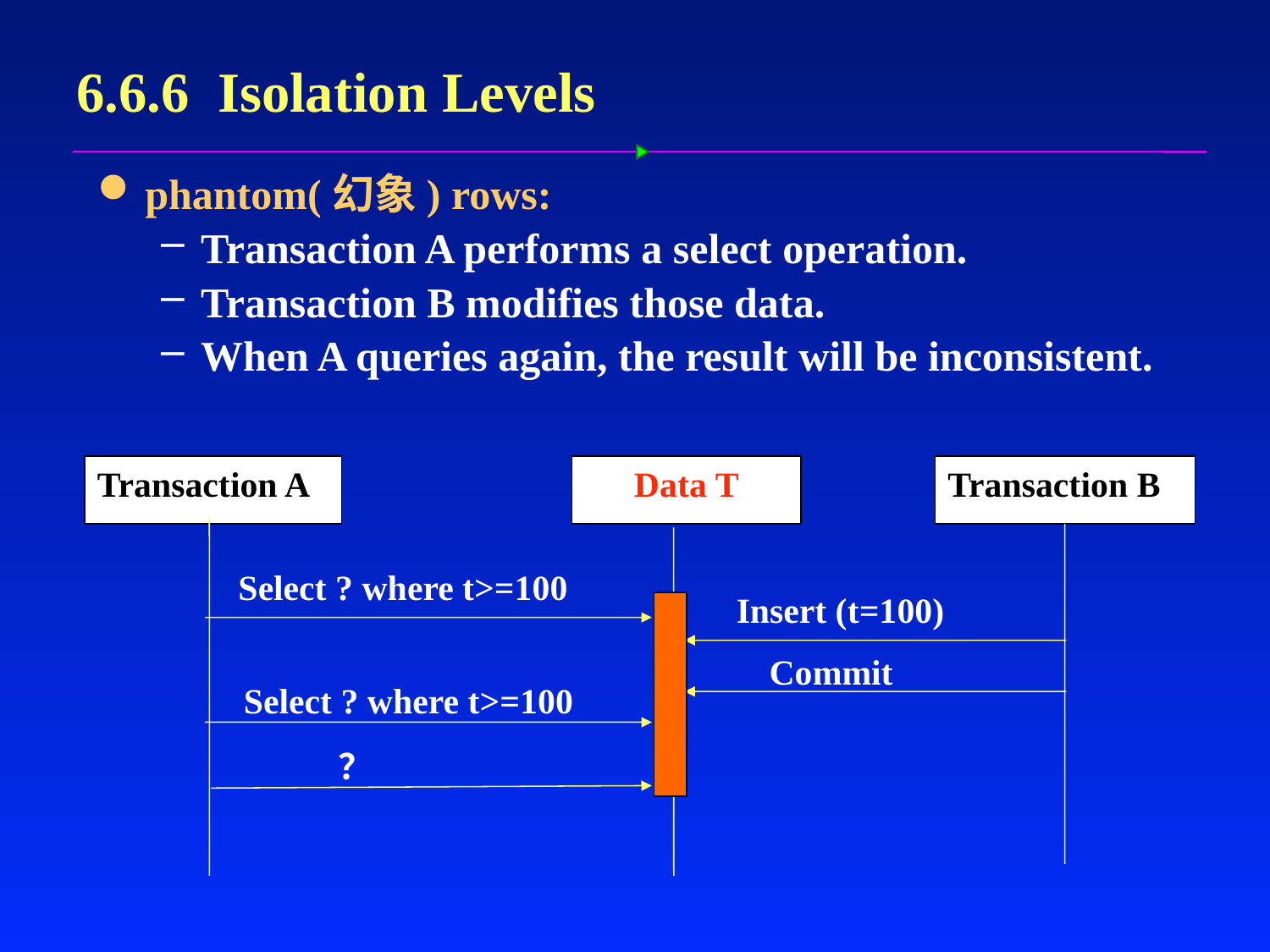

# 6.6.6  Isolation Levels

phantom(幻象) rows:
Transaction A performs a select operation.
Transaction B modifies those data.
When A queries again, the result will be inconsistent.
Transaction A
Data T
Transaction B

Select ? where t>=100
Insert (t=100)

Commit
Select ? where t>=100

？